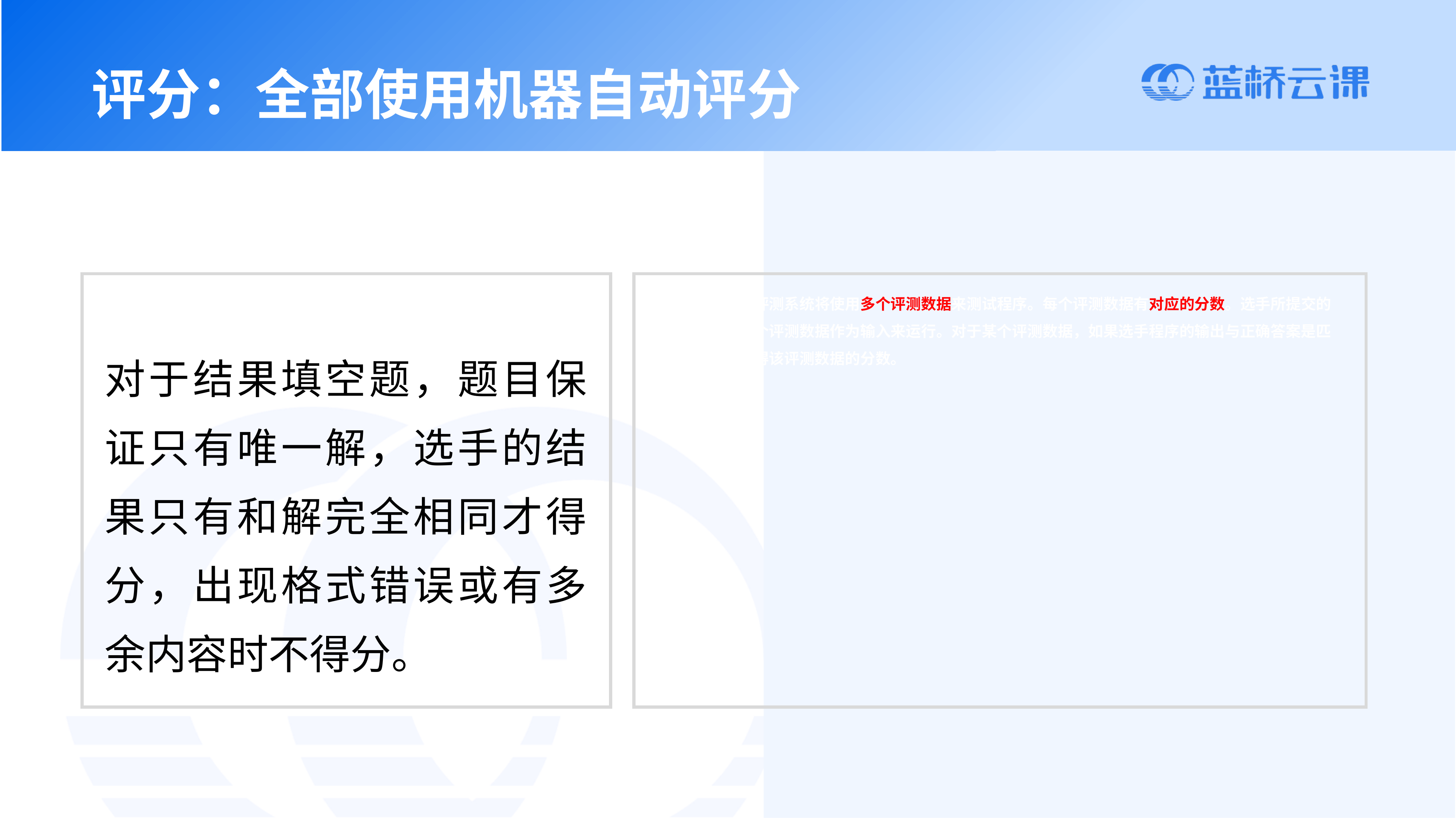

评分：全部使用机器自动评分

对于编程大题，评测系统将使用多个评测数据来测试程序。每个评测数据有对应的分数。选手所提交的程序将分别用每个评测数据作为输入来运行。对于某个评测数据，如果选手程序的输出与正确答案是匹配的，则选手获得该评测数据的分数。
对于结果填空题，题目保证只有唯一解，选手的结果只有和解完全相同才得分，出现格式错误或有多余内容时不得分。